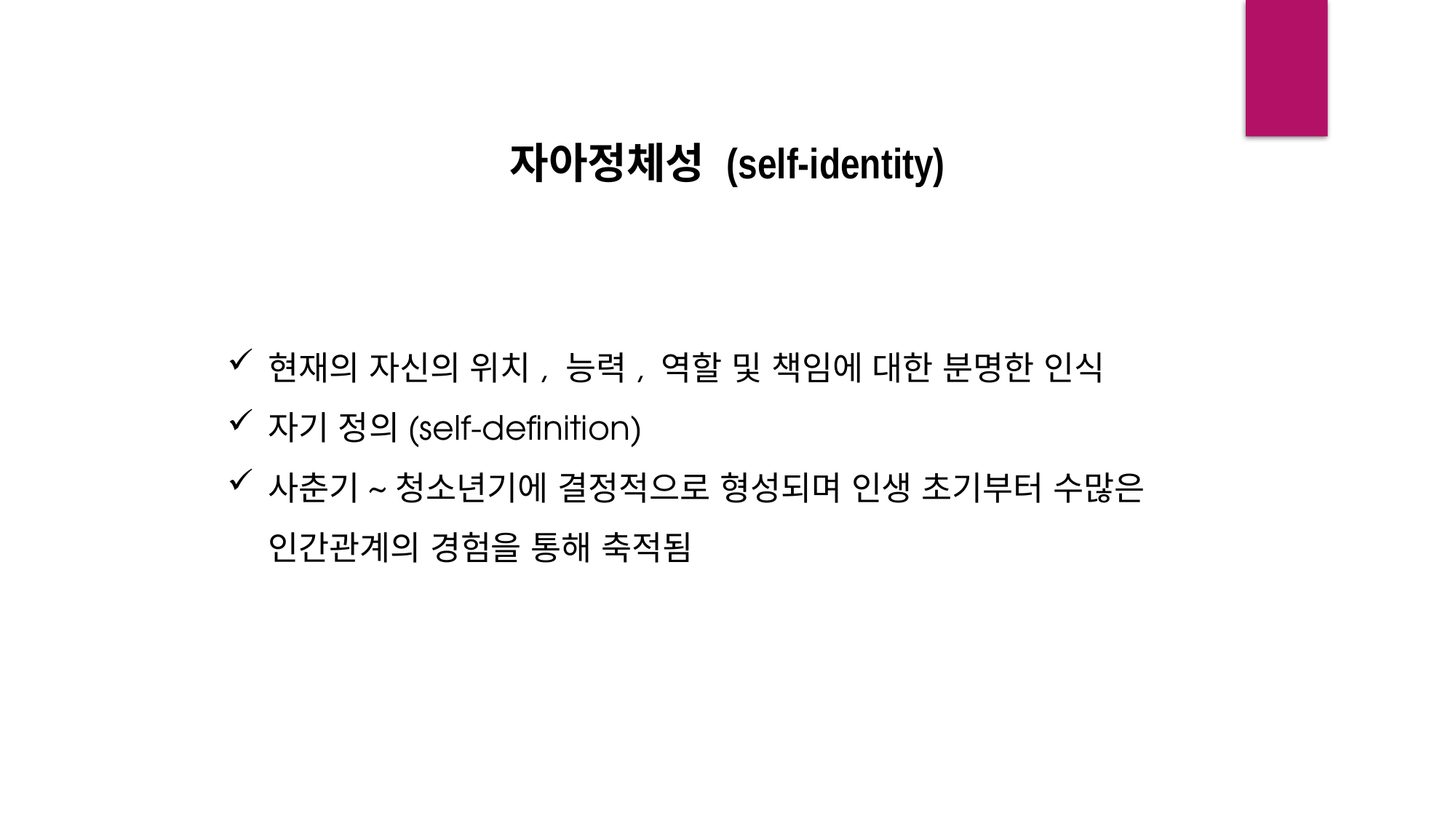

자아정체성 (self-identity)
현재의 자신의 위치, 능력, 역할 및 책임에 대한 분명한 인식
자기 정의(self-definition)
사춘기~청소년기에 결정적으로 형성되며 인생 초기부터 수많은 인간관계의 경험을 통해 축적됨